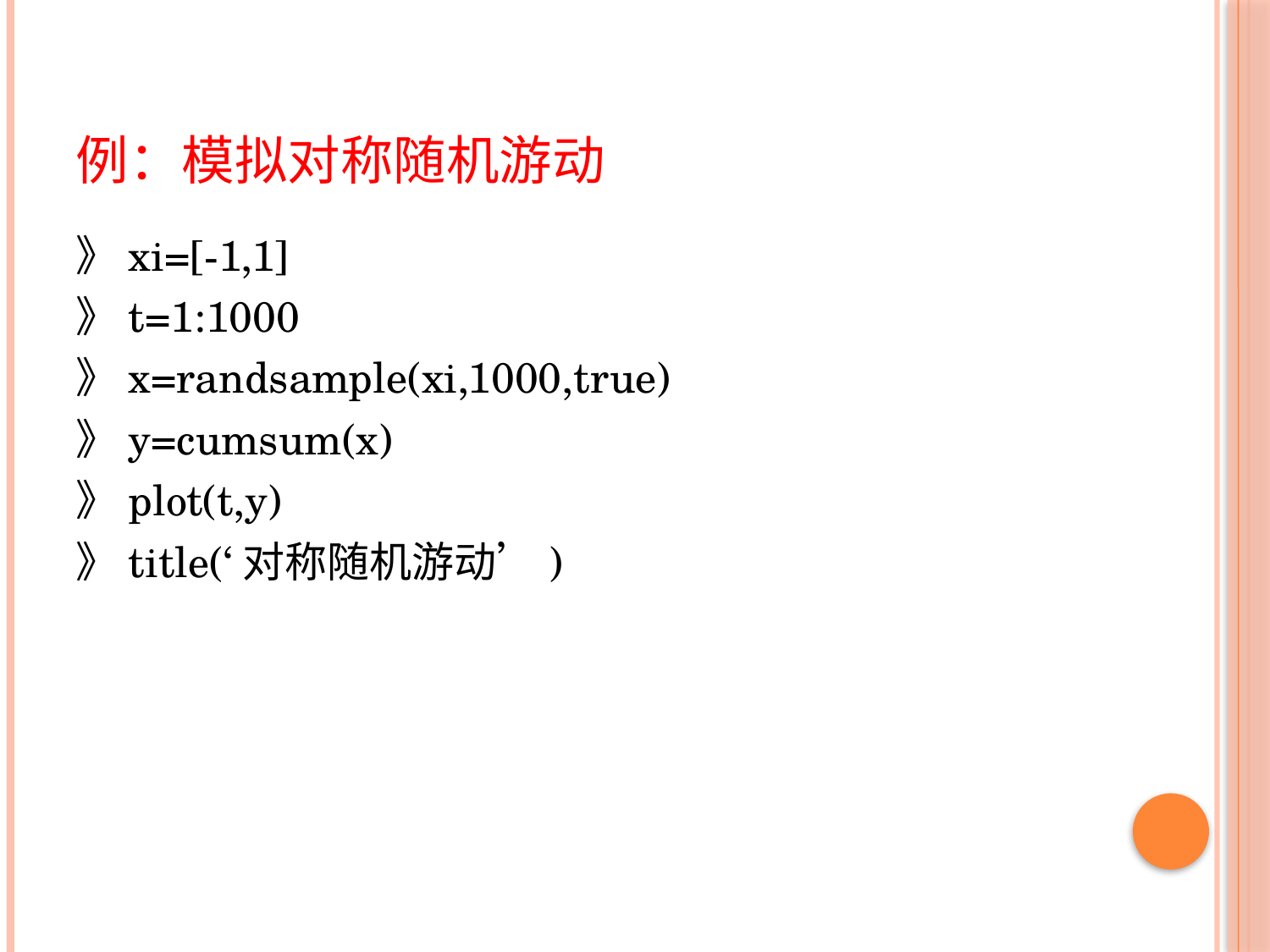

# 例：模拟对称随机游动
》xi=[-1,1]
》t=1:1000
》x=randsample(xi,1000,true)
》y=cumsum(x)
》plot(t,y)
》title(‘对称随机游动’)